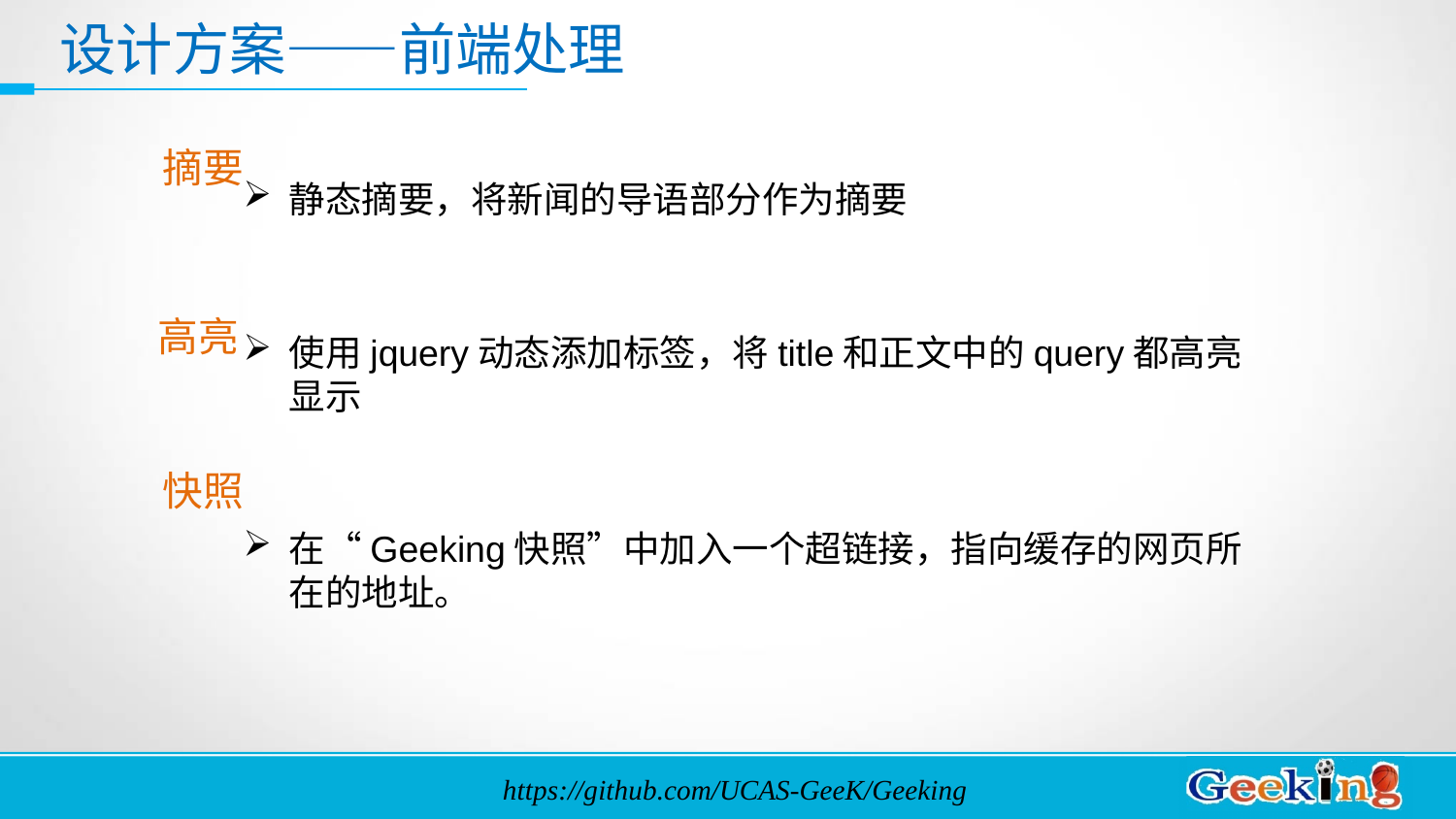

设计方案——前端处理

摘要
静态摘要，将新闻的导语部分作为摘要

使用jquery动态添加标签，将title和正文中的query都高亮显示

在“Geeking快照”中加入一个超链接，指向缓存的网页所在的地址。
高亮
快照

https://github.com/UCAS-GeeK/Geeking